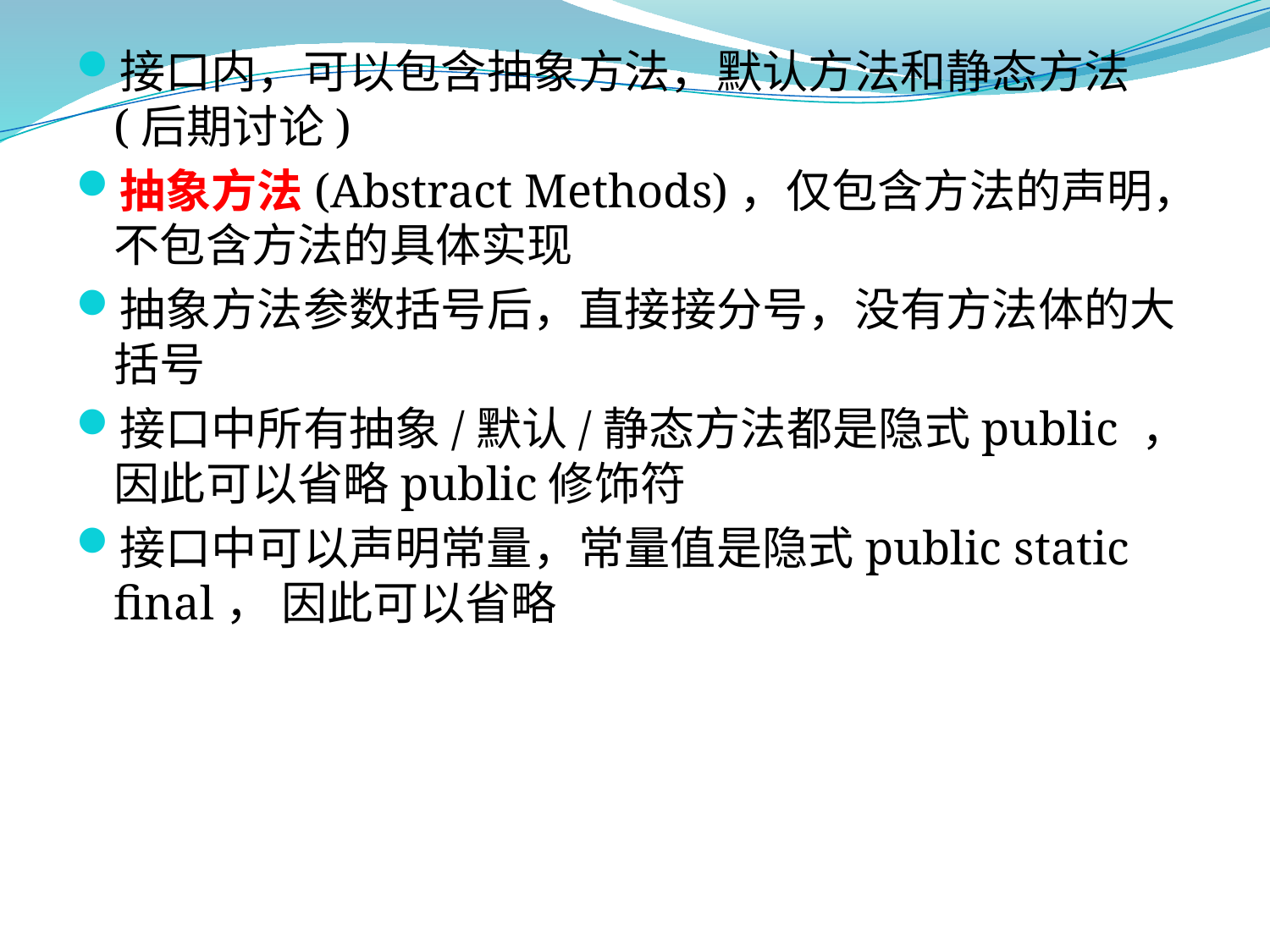

接口内，可以包含抽象方法，默认方法和静态方法(后期讨论)
抽象方法(Abstract Methods)，仅包含方法的声明，不包含方法的具体实现
抽象方法参数括号后，直接接分号，没有方法体的大括号
接口中所有抽象/默认/静态方法都是隐式public ，因此可以省略public修饰符
接口中可以声明常量，常量值是隐式public static final， 因此可以省略

30